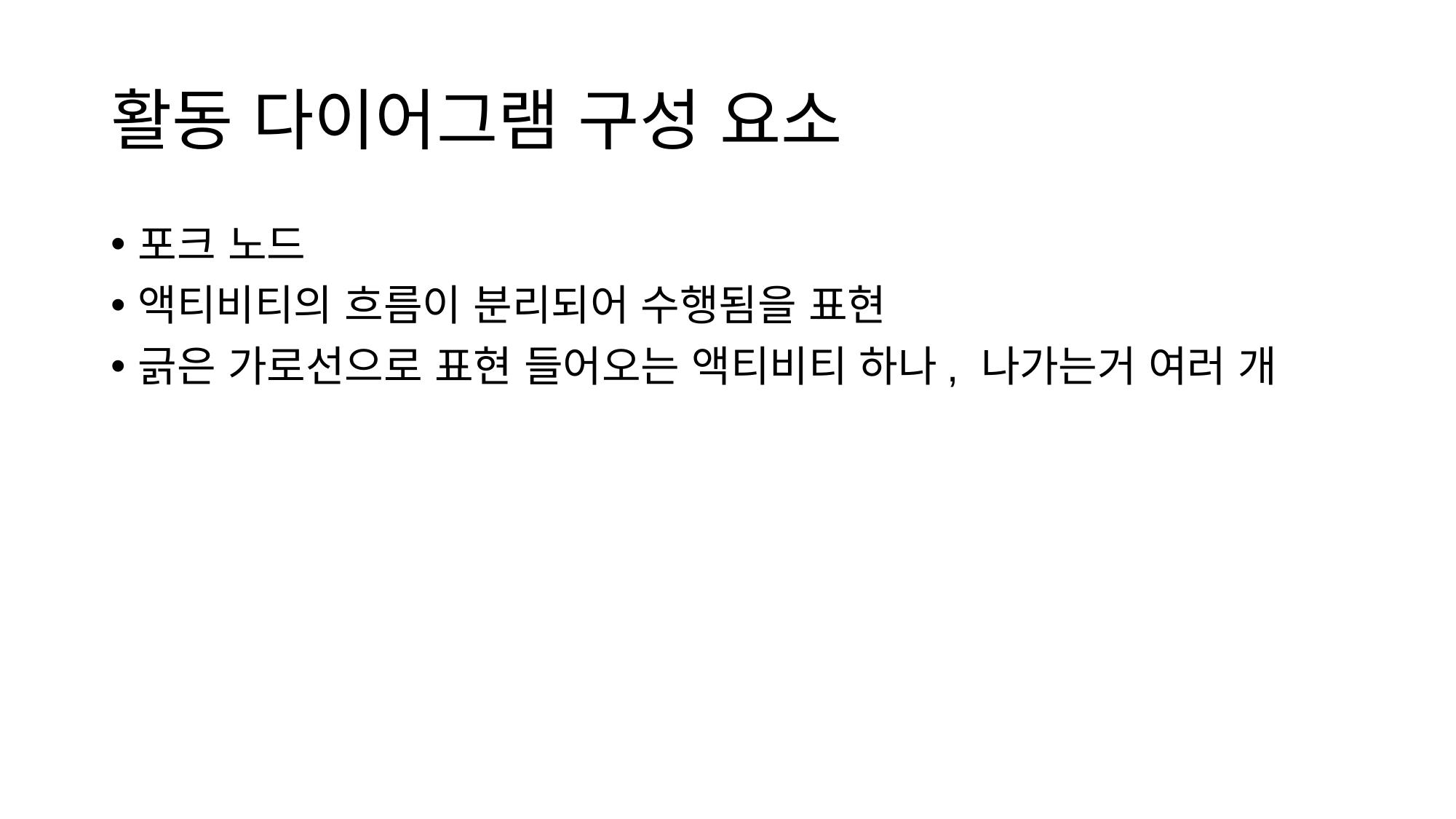

# 활동 다이어그램 구성 요소
포크 노드
액티비티의 흐름이 분리되어 수행됨을 표현
긁은 가로선으로 표현 들어오는 액티비티 하나, 나가는거 여러 개